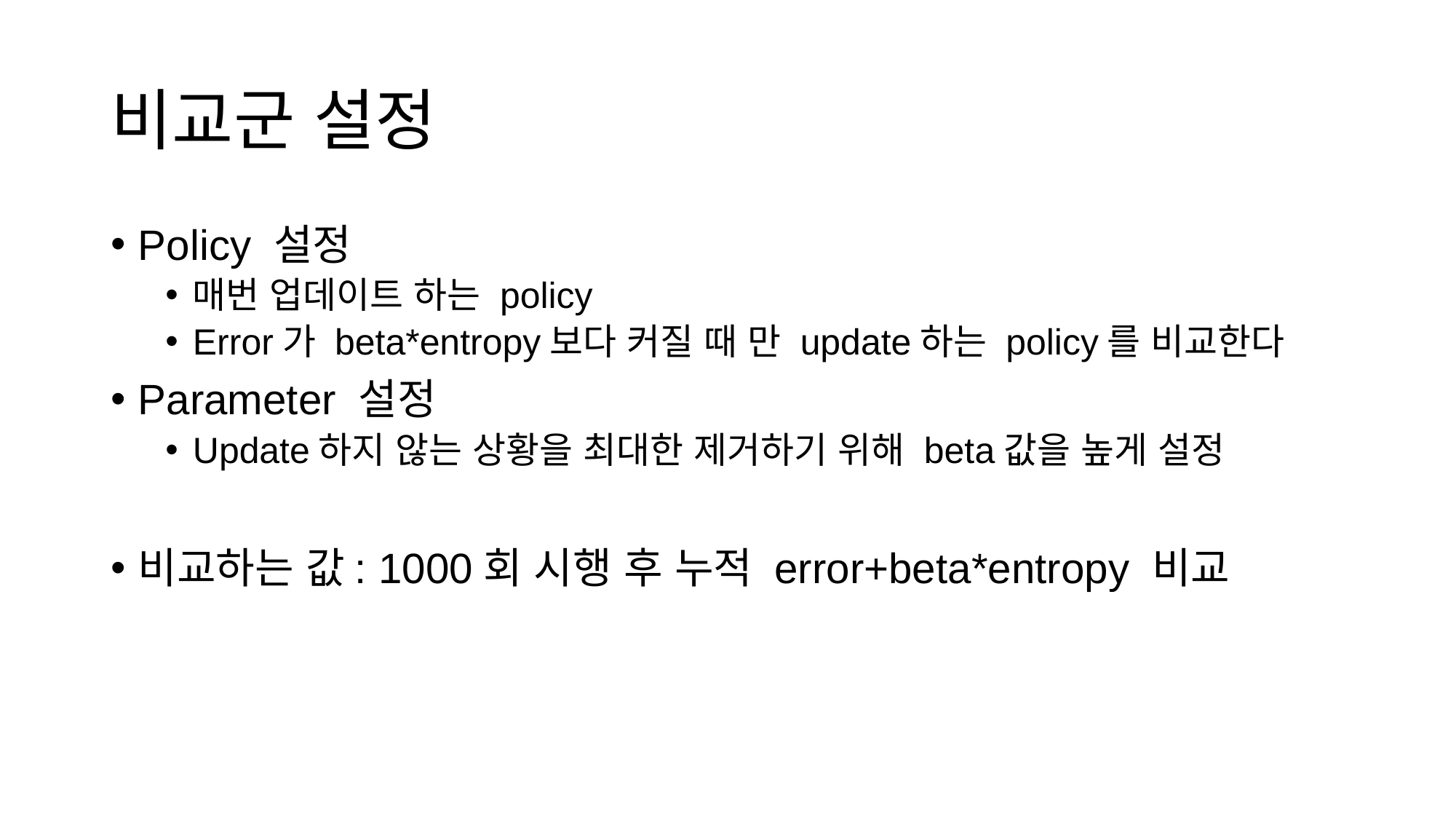

# 비교군 설정
Policy 설정
매번 업데이트 하는 policy
Error가 beta*entropy보다 커질 때 만 update하는 policy를 비교한다
Parameter 설정
Update하지 않는 상황을 최대한 제거하기 위해 beta값을 높게 설정

비교하는 값: 1000회 시행 후 누적 error+beta*entropy 비교